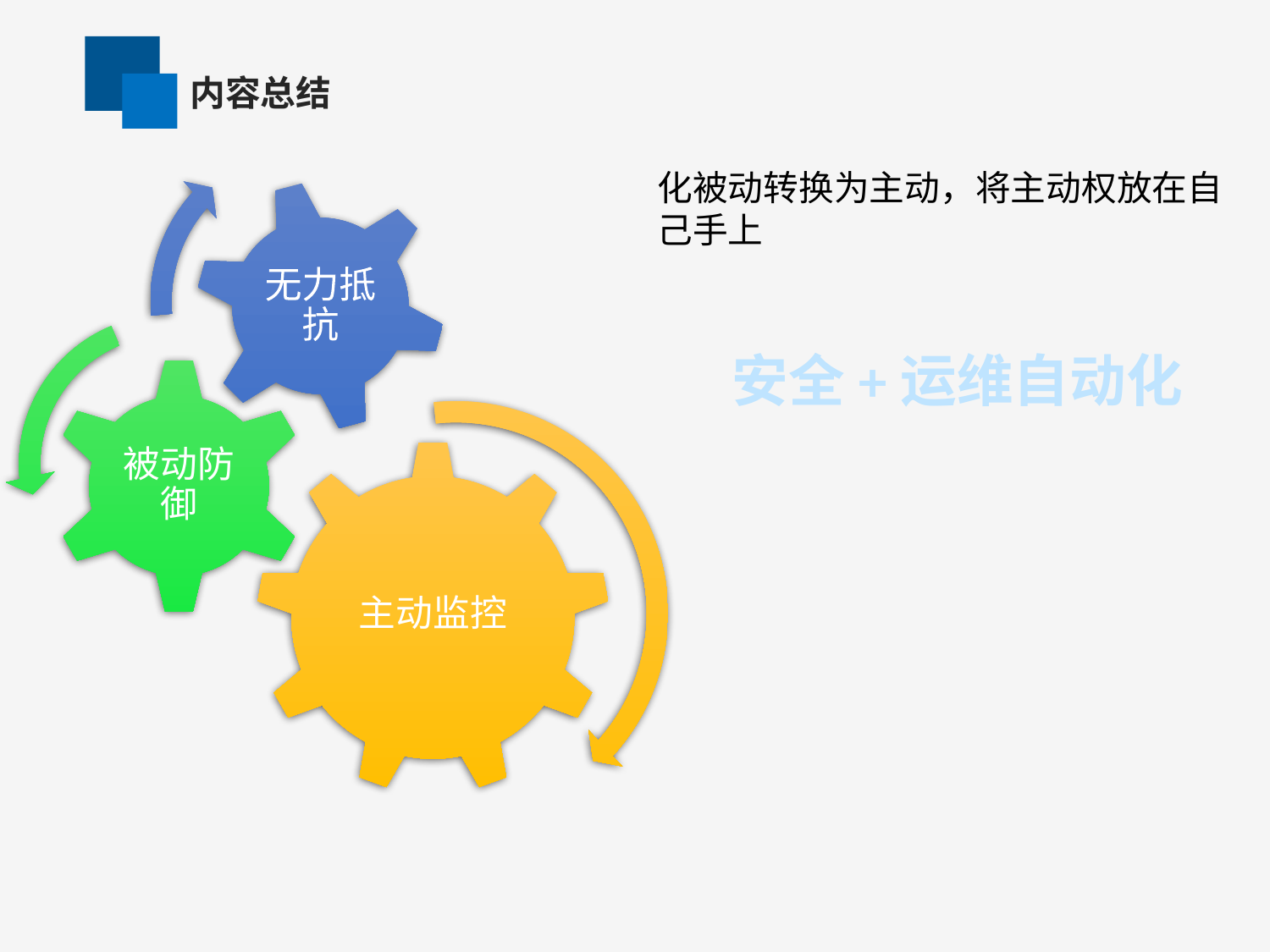

内容总结
主动监控
被动防御
无力抵抗
化被动转换为主动，将主动权放在自己手上
安全+运维自动化